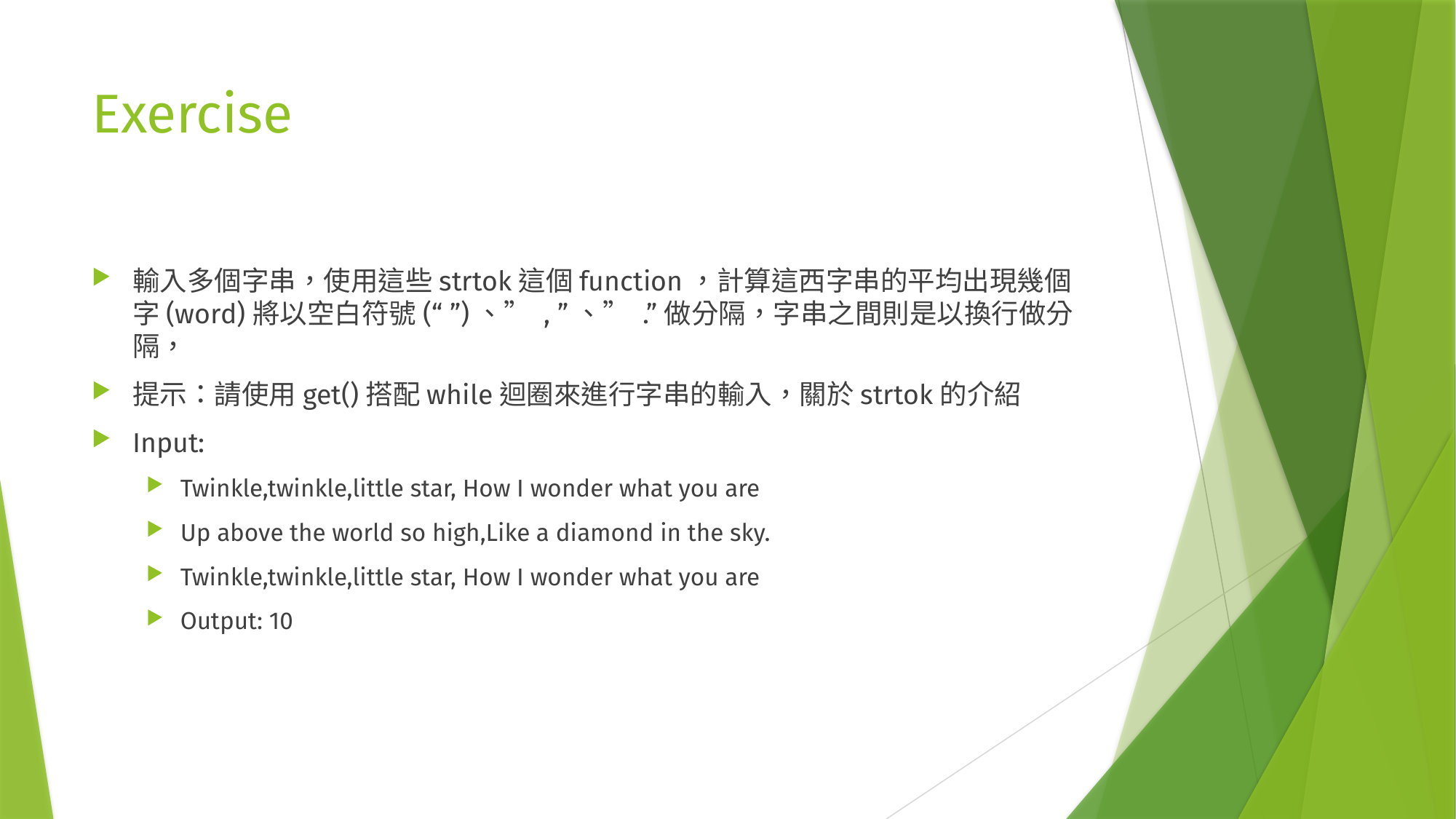

# Exercise
輸入多個字串，使用這些strtok這個function，計算這西字串的平均出現幾個字(word)將以空白符號(“ ”)、” , ”、” .”做分隔，字串之間則是以換行做分隔，
提示：請使用get()搭配while迴圈來進行字串的輸入，關於strtok的介紹
Input:
Twinkle,twinkle,little star, How I wonder what you are
Up above the world so high,Like a diamond in the sky.
Twinkle,twinkle,little star, How I wonder what you are
Output: 10